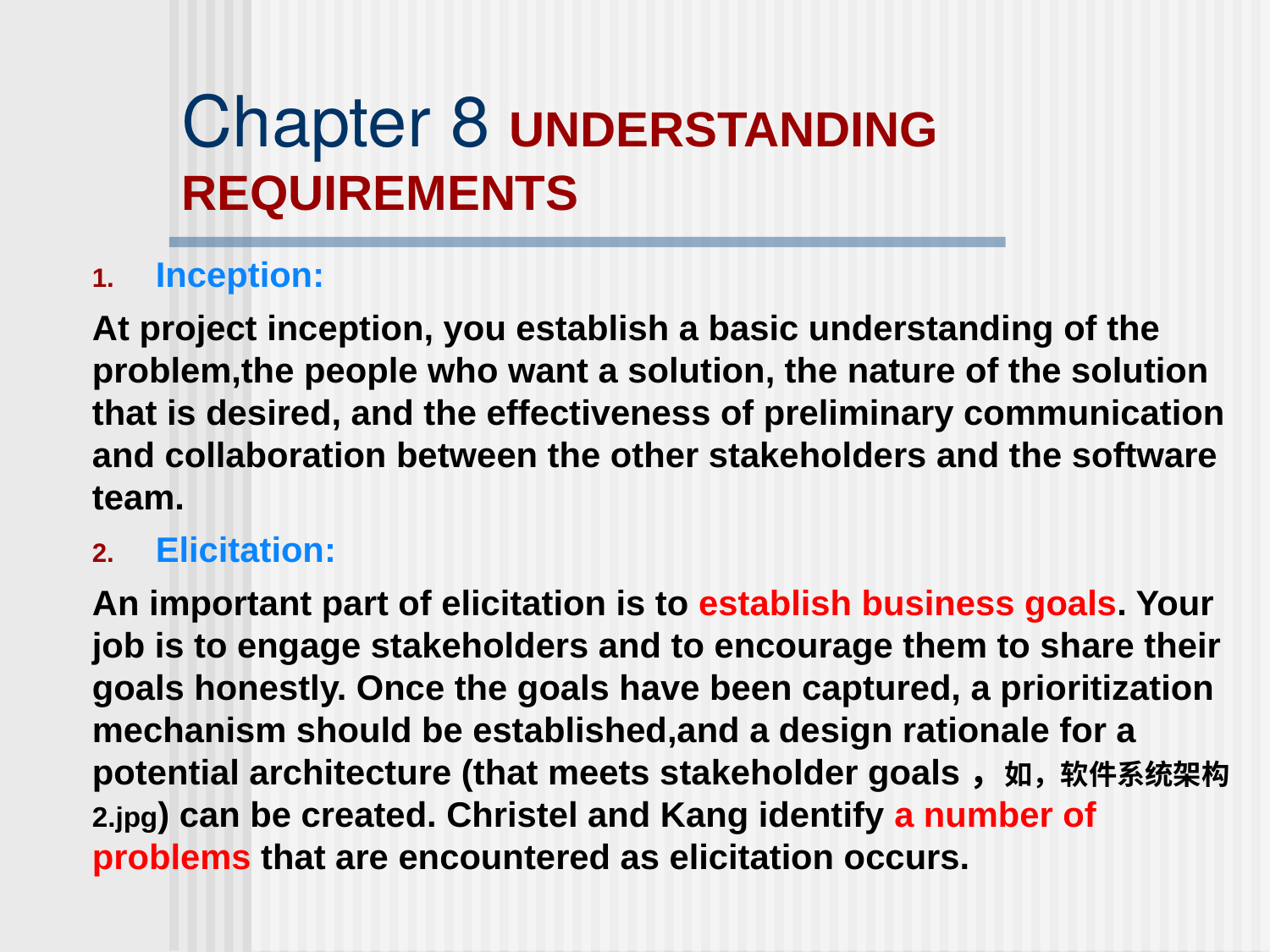

# Chapter 8 UNDERSTANDING REQUIREMENTS
Inception:
At project inception, you establish a basic understanding of the problem,the people who want a solution, the nature of the solution that is desired, and the effectiveness of preliminary communication and collaboration between the other stakeholders and the software team.
Elicitation:
An important part of elicitation is to establish business goals. Your job is to engage stakeholders and to encourage them to share their goals honestly. Once the goals have been captured, a prioritization mechanism should be established,and a design rationale for a potential architecture (that meets stakeholder goals，如，软件系统架构2.jpg) can be created. Christel and Kang identify a number of problems that are encountered as elicitation occurs.
2